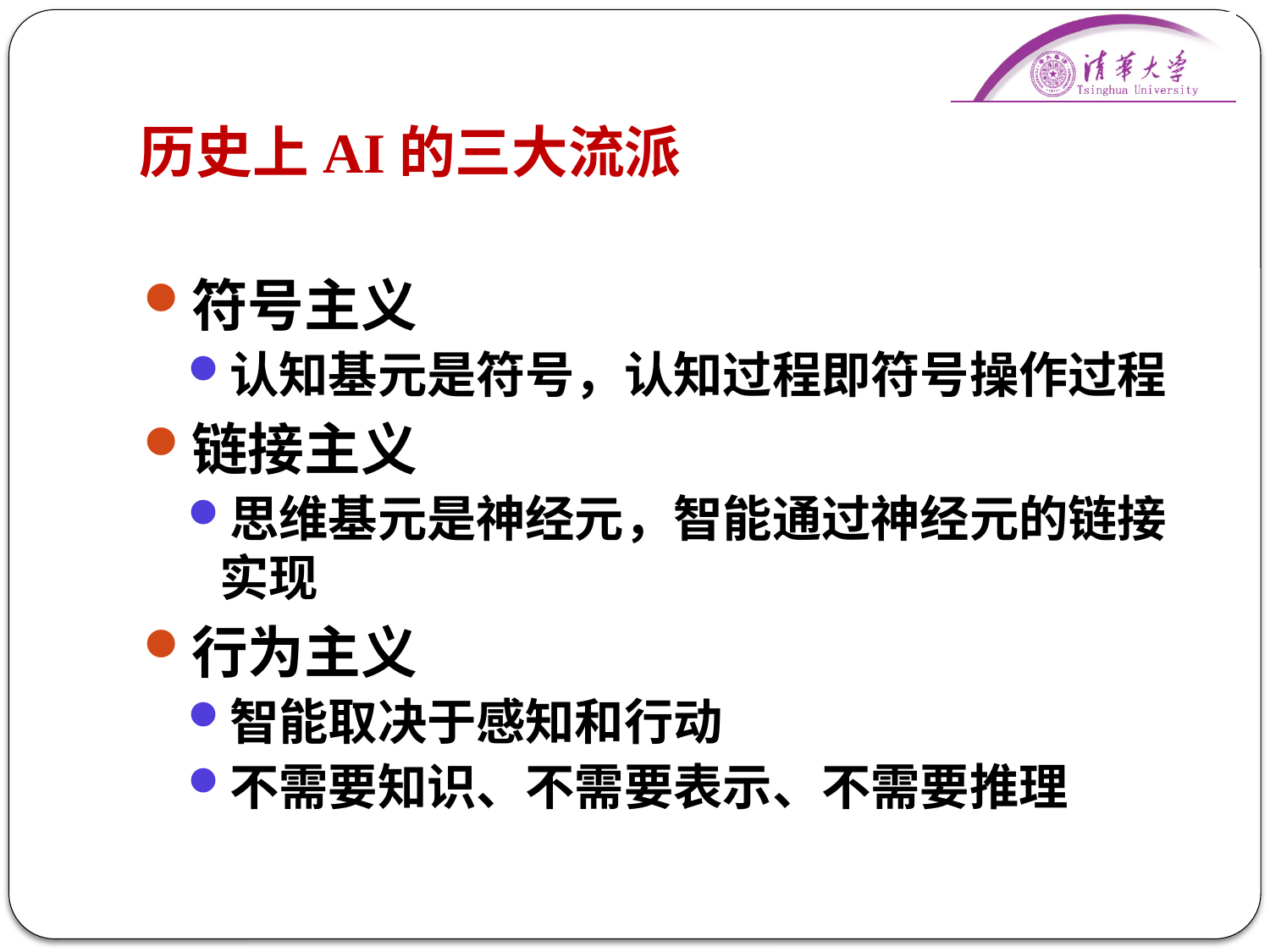

# 历史上AI的三大流派
符号主义
认知基元是符号，认知过程即符号操作过程
链接主义
思维基元是神经元，智能通过神经元的链接实现
行为主义
智能取决于感知和行动
不需要知识、不需要表示、不需要推理
28